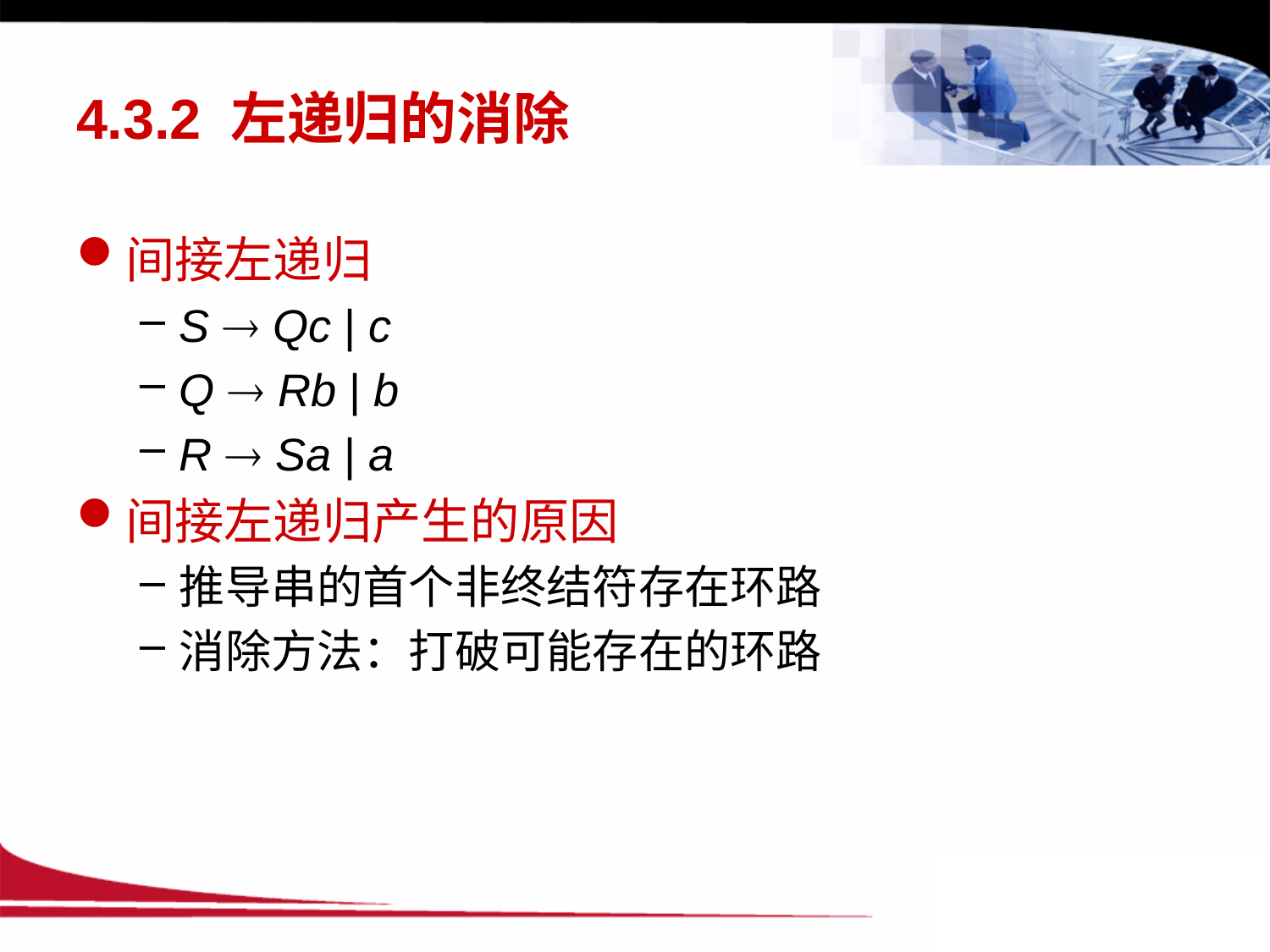

# 4.3.2 左递归的消除
间接左递归
S → Qc | c
Q → Rb | b
R → Sa | a
间接左递归产生的原因
推导串的首个非终结符存在环路
消除方法：打破可能存在的环路